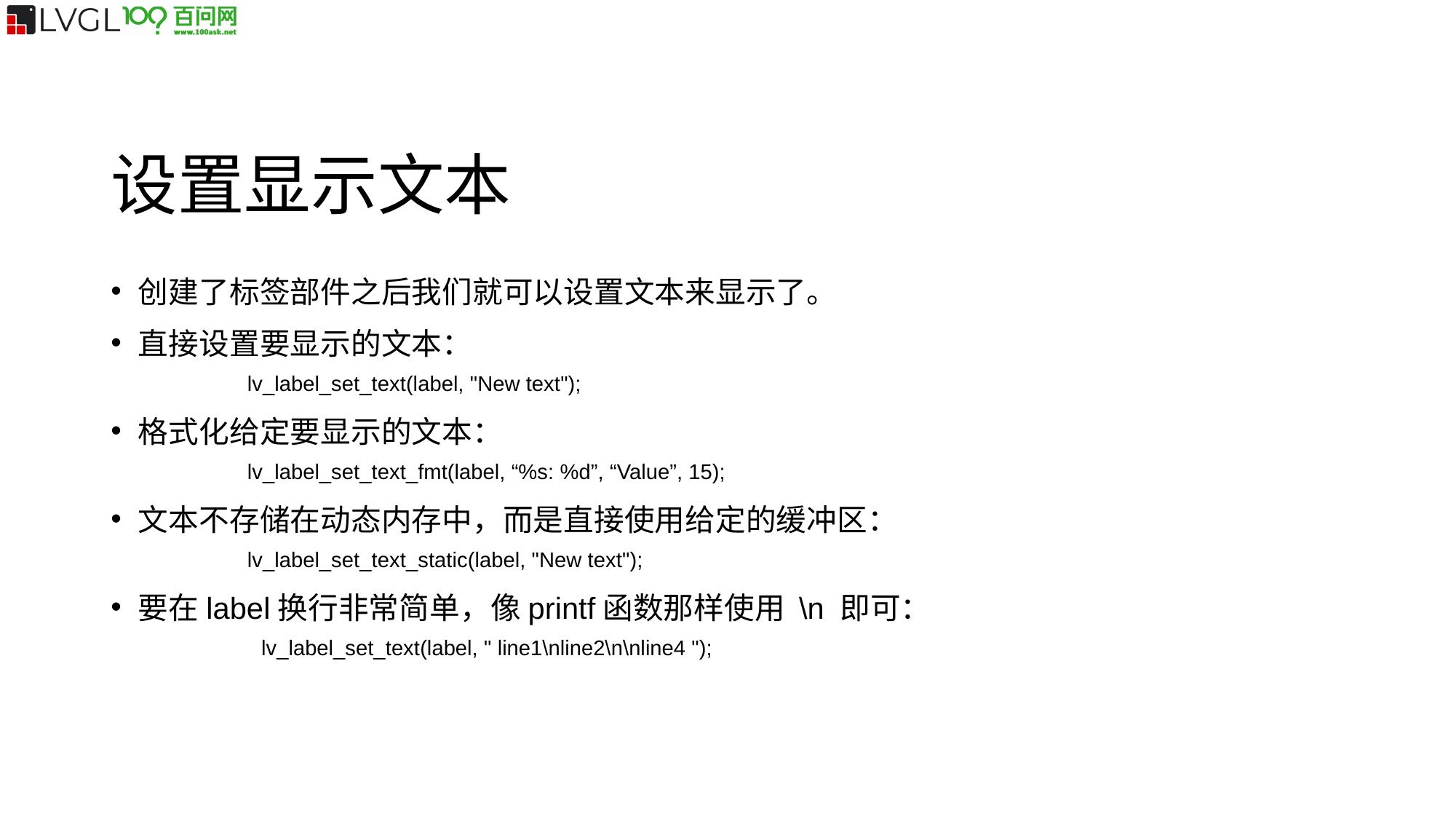

设置显示文本
创建了标签部件之后我们就可以设置文本来显示了。
直接设置要显示的文本：
	lv_label_set_text(label, "New text");
格式化给定要显示的文本：
	lv_label_set_text_fmt(label, “%s: %d”, “Value”, 15);
文本不存储在动态内存中，而是直接使用给定的缓冲区：
	lv_label_set_text_static(label, "New text");
要在label换行非常简单，像printf函数那样使用 \n 即可：
	 lv_label_set_text(label, " line1\nline2\n\nline4 ");